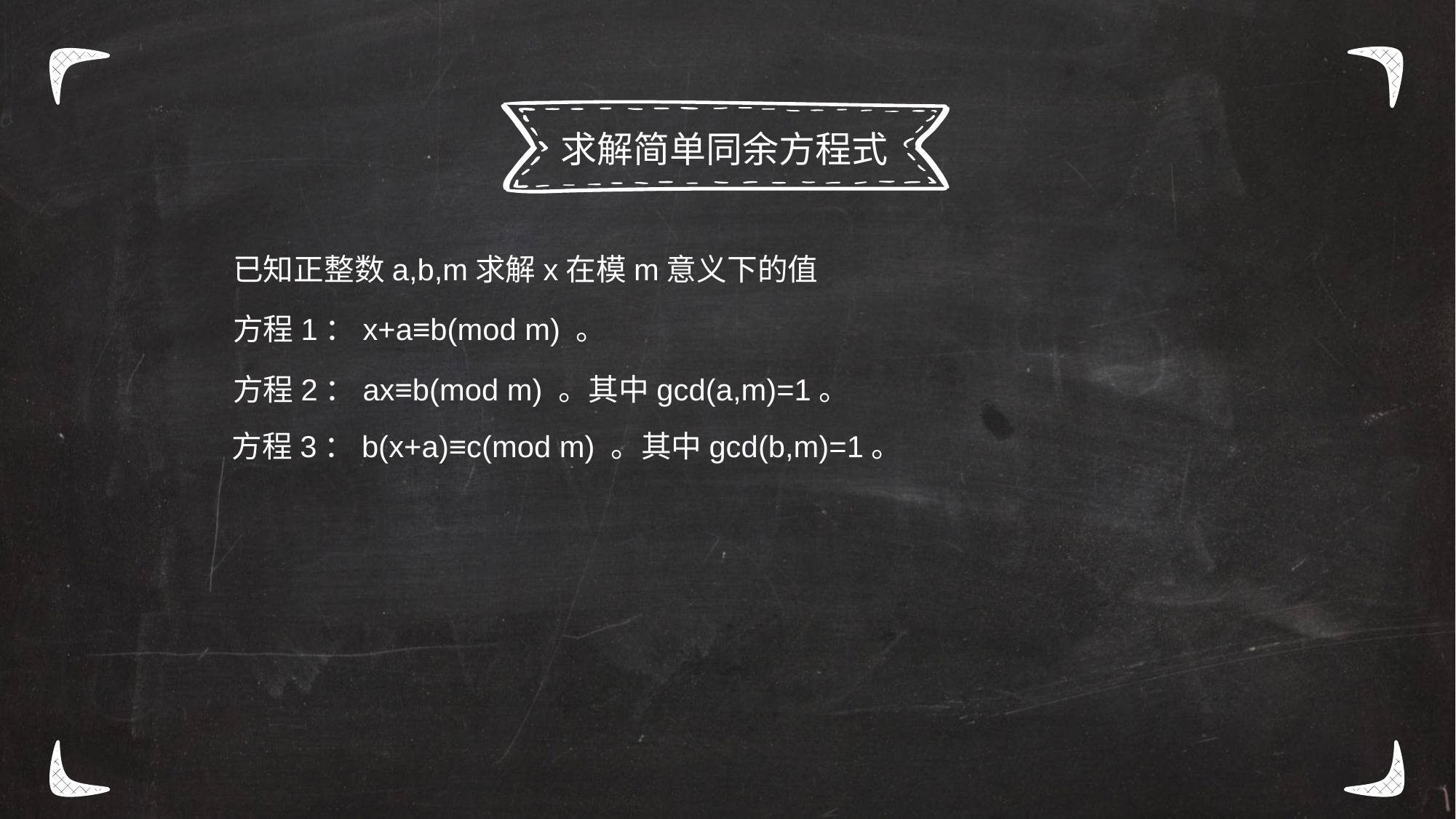

求解简单同余方程式
已知正整数a,b,m求解x在模m意义下的值
方程1：x+a≡b(mod m) 。
方程2：ax≡b(mod m) 。其中gcd(a,m)=1。
方程3：b(x+a)≡c(mod m) 。其中gcd(b,m)=1。